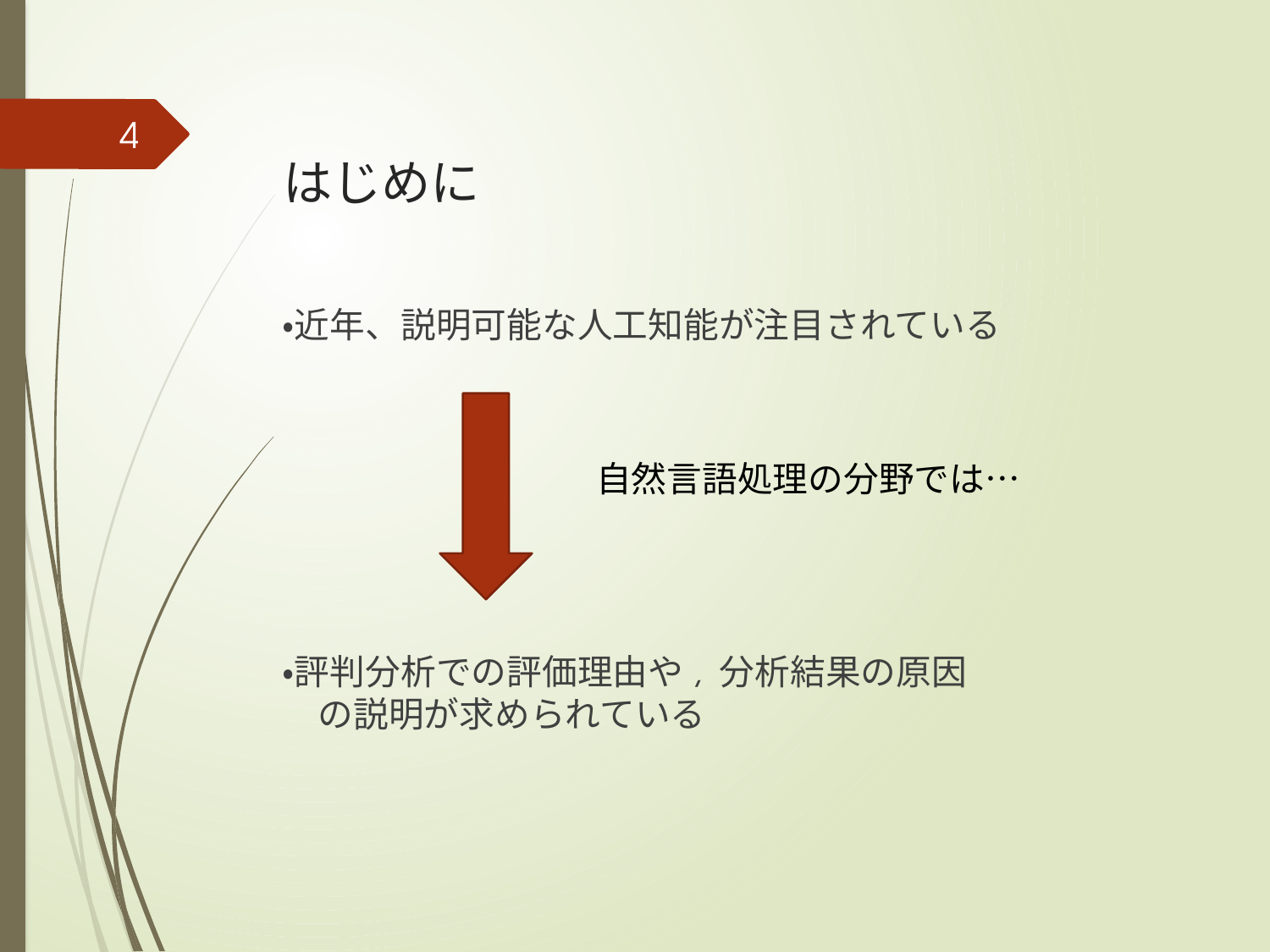

# はじめに
4
・近年、説明可能な人工知能が注目されている

・評判分析での評価理由や, 分析結果の原因
　の説明が求められている

自然言語処理の分野では…